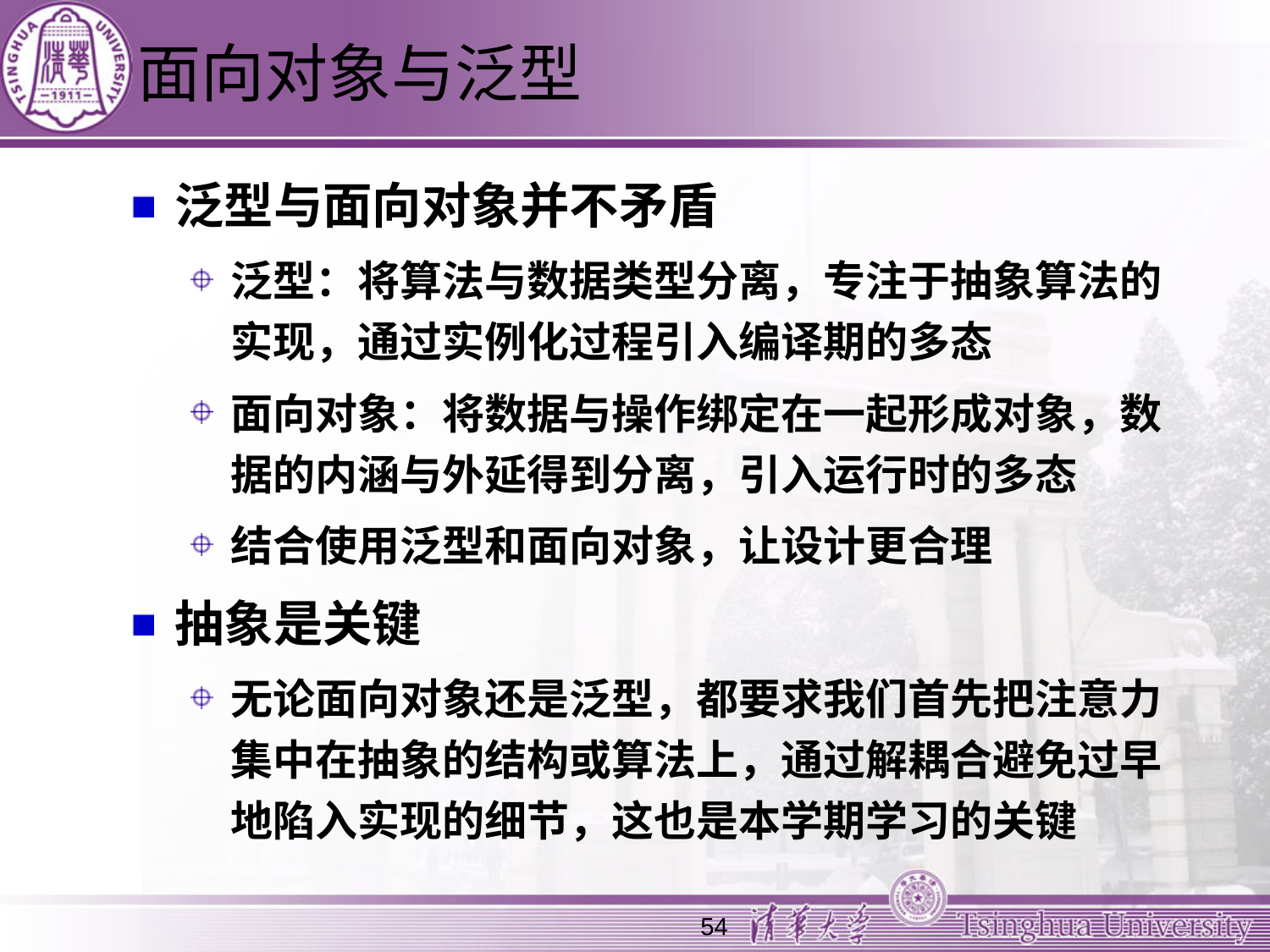

# 面向对象与泛型
泛型与面向对象并不矛盾
泛型：将算法与数据类型分离，专注于抽象算法的实现，通过实例化过程引入编译期的多态
面向对象：将数据与操作绑定在一起形成对象，数据的内涵与外延得到分离，引入运行时的多态
结合使用泛型和面向对象，让设计更合理
抽象是关键
无论面向对象还是泛型，都要求我们首先把注意力集中在抽象的结构或算法上，通过解耦合避免过早地陷入实现的细节，这也是本学期学习的关键
54